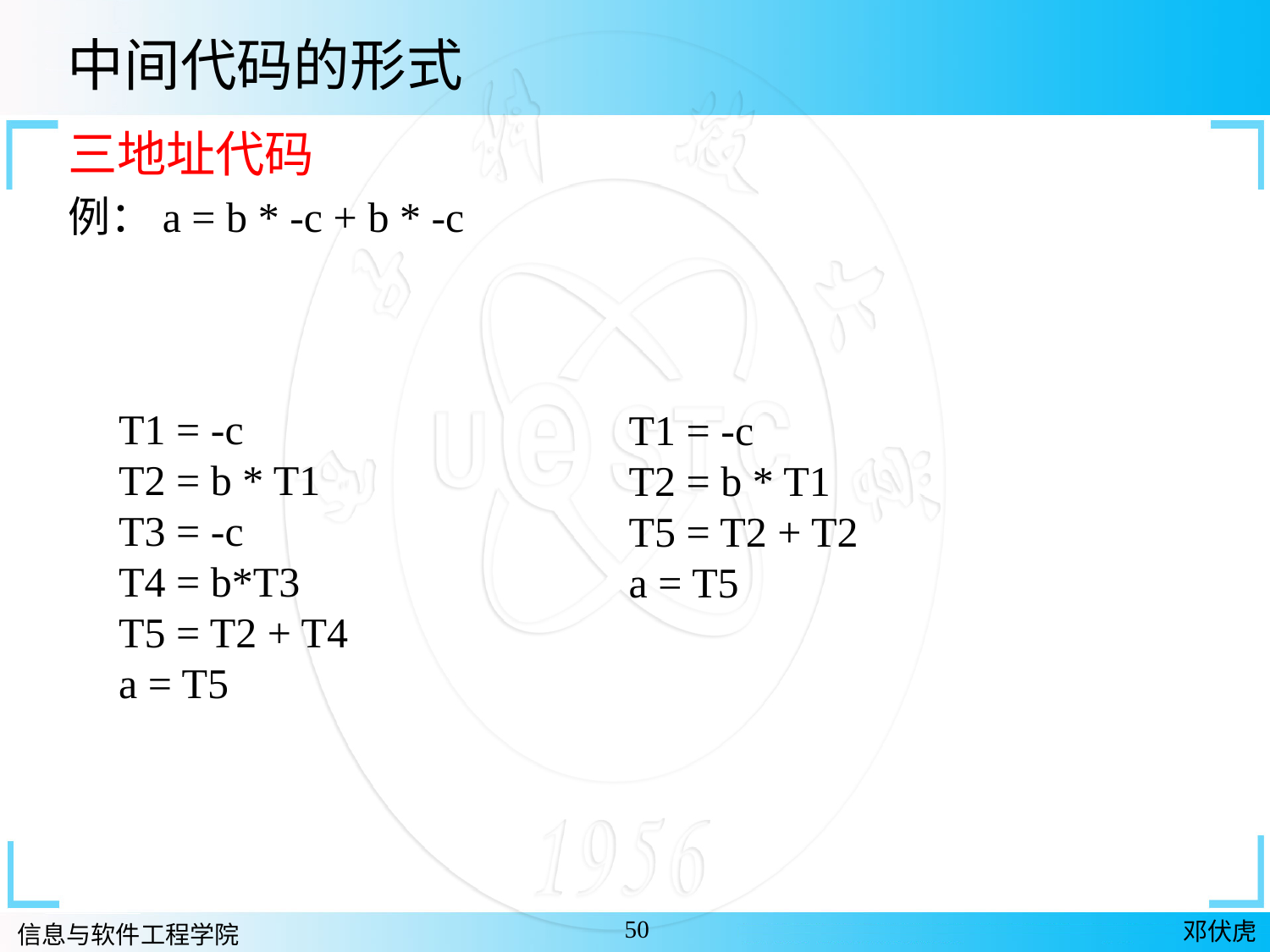

中间代码的形式
三地址代码
例：a = b * -c + b * -c

T1 = -c
T2 = b * T1
T3 = -c
T4 = b*T3
T5 = T2 + T4
a = T5
T1 = -c
T2 = b * T1
T5 = T2 + T2
a = T5
50
邓伏虎
信息与软件工程学院